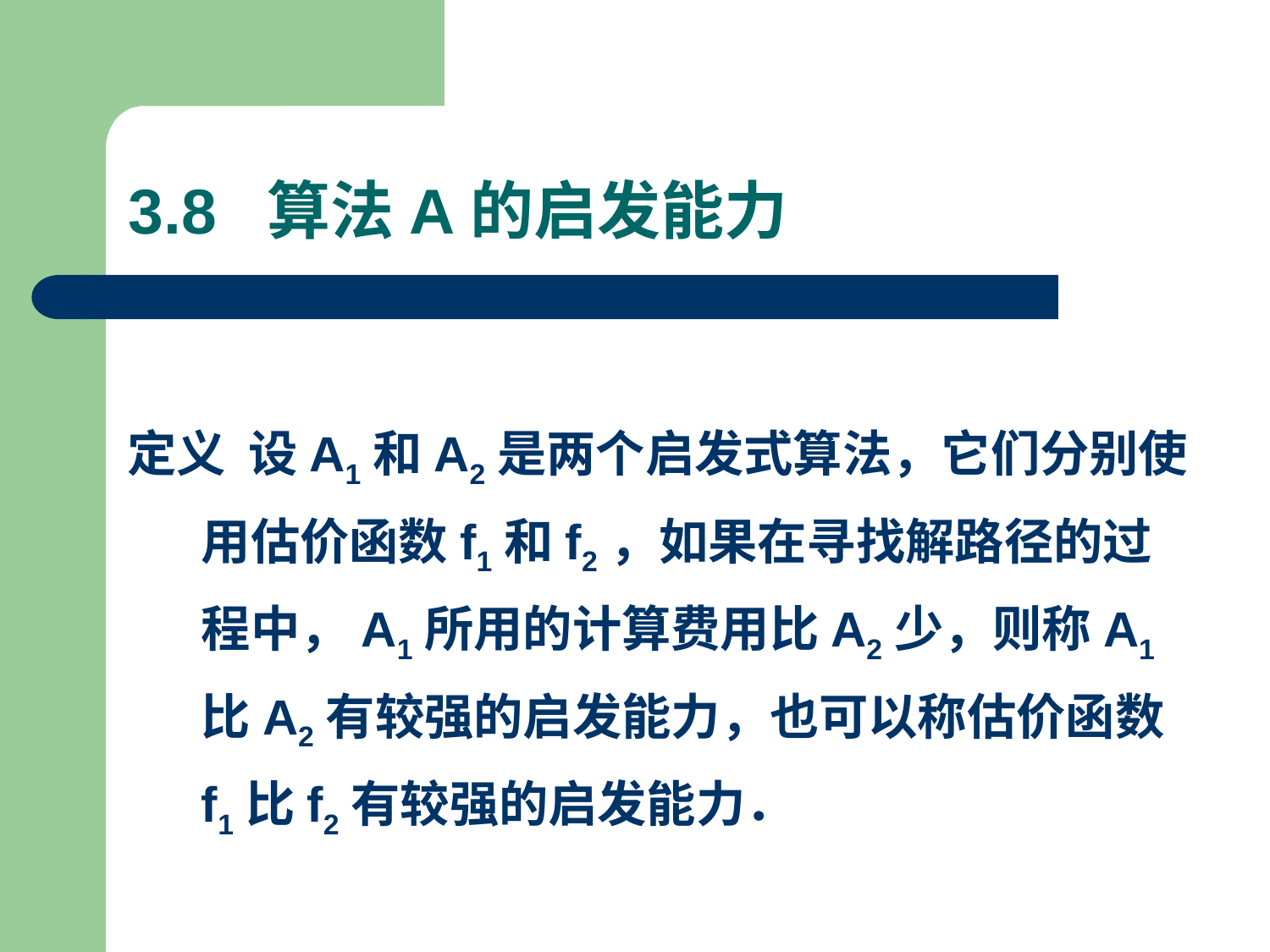

3.8  算法A的启发能力
定义  设A1和A2是两个启发式算法，它们分别使用估价函数f1和f2，如果在寻找解路径的过程中，A1所用的计算费用比A2少，则称A1比A2有较强的启发能力，也可以称估价函数f1比f2有较强的启发能力．
70